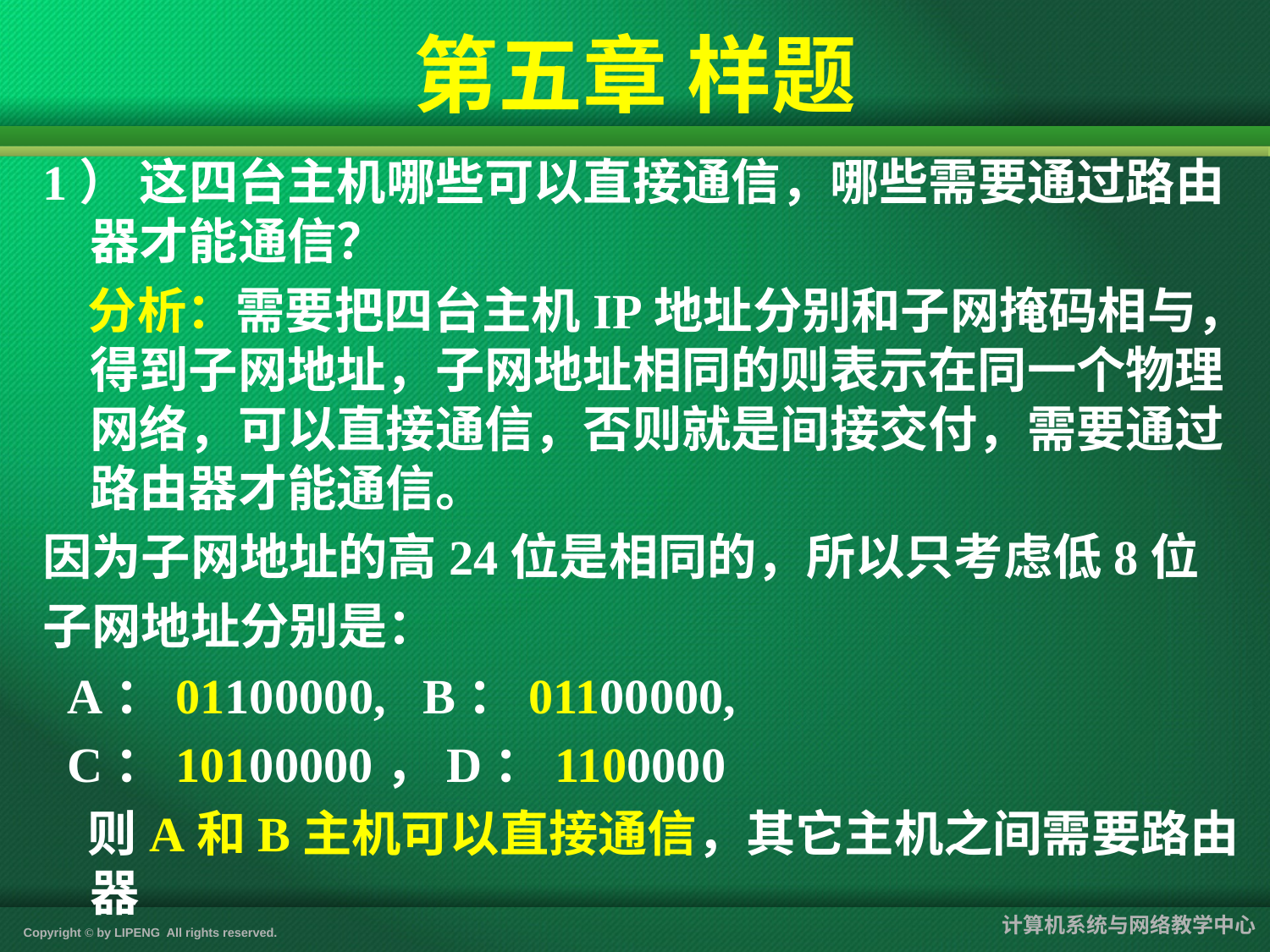

第五章 样题
1） 这四台主机哪些可以直接通信，哪些需要通过路由器才能通信？
   分析：需要把四台主机IP地址分别和子网掩码相与，得到子网地址，子网地址相同的则表示在同一个物理网络，可以直接通信，否则就是间接交付，需要通过路由器才能通信。
因为子网地址的高24位是相同的，所以只考虑低8位
子网地址分别是：
  A：01100000,   B：01100000,
  C：10100000，D：1100000
   则A和B主机可以直接通信，其它主机之间需要路由器